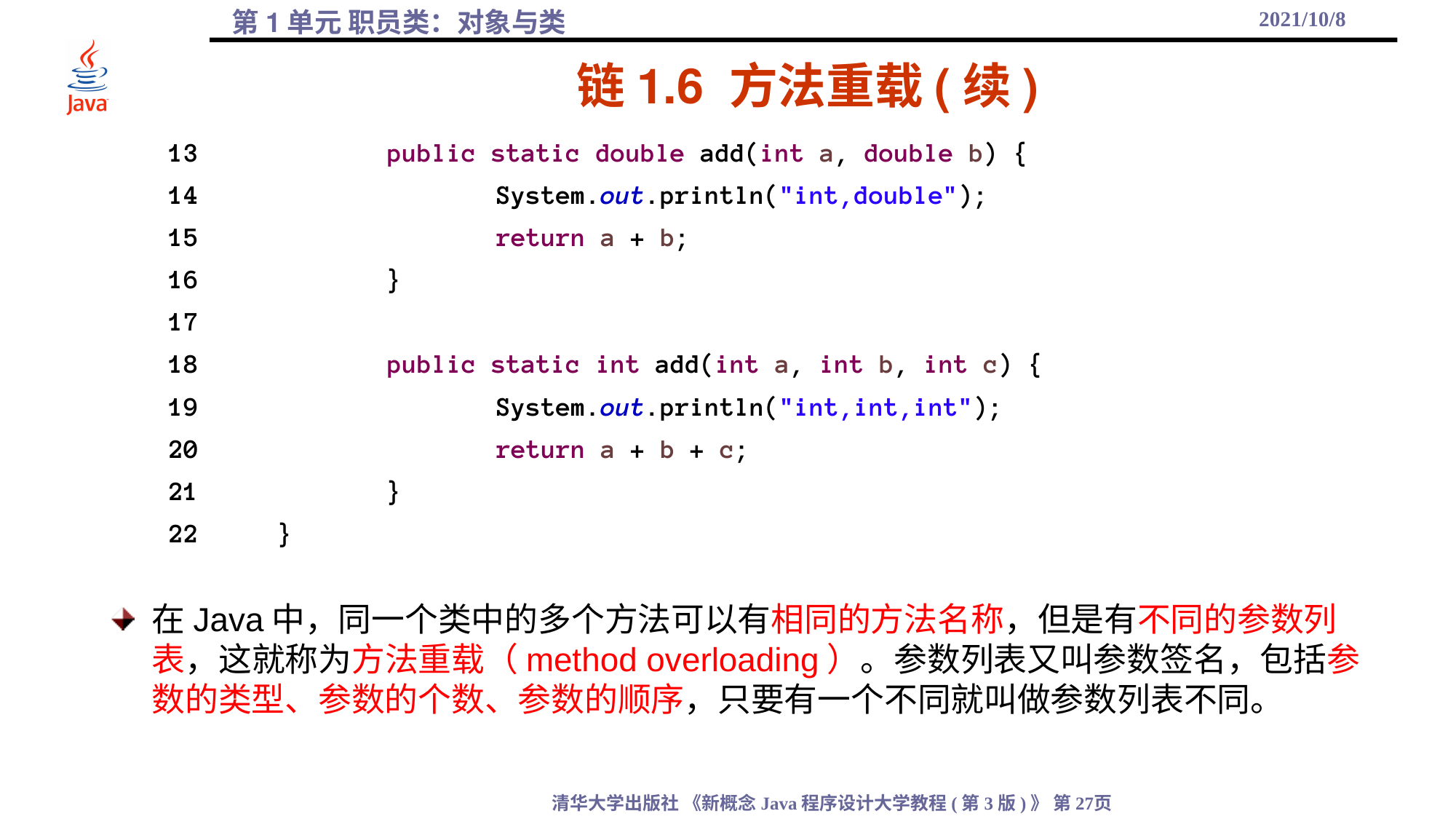

2021/10/8
# 链1.6 方法重载(续)

13		public static double add(int a, double b) {
14			System.out.println("int,double");
15			return a + b;
16		}
17
18		public static int add(int a, int b, int c) {
19			System.out.println("int,int,int");
20			return a + b + c;
21		}
22	}
在Java中，同一个类中的多个方法可以有相同的方法名称，但是有不同的参数列表，这就称为方法重载（method overloading）。参数列表又叫参数签名，包括参数的类型、参数的个数、参数的顺序，只要有一个不同就叫做参数列表不同。